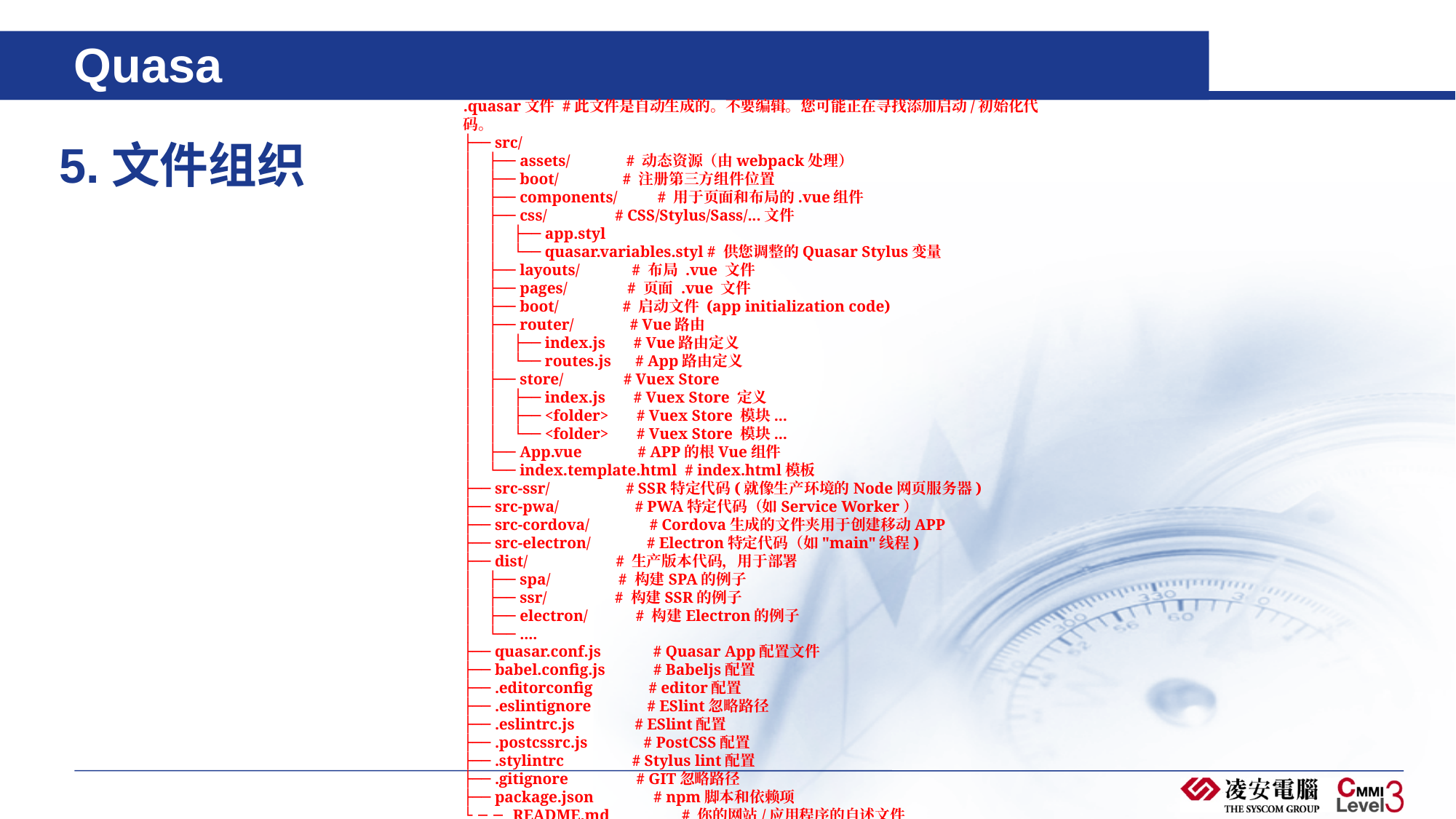

# Quasa
.quasar文件 #此文件是自动生成的。不要编辑。您可能正在寻找添加启动/初始化代码。
├── src/
│    ├── assets/              # 动态资源（由webpack处理）
│    ├── boot/                # 注册第三方组件位置
│    ├── components/          # 用于页面和布局的.vue组件
│    ├── css/                 # CSS/Stylus/Sass/...文件
│    │    ├── app.styl
│    │    └── quasar.variables.styl # 供您调整的Quasar Stylus变量
│    ├── layouts/             # 布局 .vue 文件
│    ├── pages/               # 页面 .vue 文件
│    ├── boot/                # 启动文件 (app initialization code)
│    ├── router/              # Vue路由
│    │    ├── index.js       # Vue路由定义
│    │    └── routes.js      # App路由定义
│    ├── store/               # Vuex Store
│    │    ├── index.js       # Vuex Store 定义
│    │    ├── <folder>       # Vuex Store 模块...
│    │    └── <folder>       # Vuex Store 模块...
│    ├── App.vue              # APP的根Vue组件
│    └── index.template.html  # index.html模板
├── src-ssr/                   # SSR特定代码(就像生产环境的Node网页服务器)
├── src-pwa/                   # PWA特定代码（如Service Worker）
├── src-cordova/               # Cordova生成的文件夹用于创建移动APP
├── src-electron/              # Electron特定代码（如"main"线程)
├── dist/                      # 生产版本代码，用于部署
│    ├── spa/                 # 构建SPA的例子
│    ├── ssr/                 # 构建SSR的例子
│    ├── electron/            # 构建Electron的例子
│    └── ....
├── quasar.conf.js             # Quasar App配置文件
├── babel.config.js            # Babeljs配置
├── .editorconfig              # editor配置
├── .eslintignore              # ESlint忽略路径
├── .eslintrc.js               # ESlint配置
├── .postcssrc.js              # PostCSS配置
├── .stylintrc                 # Stylus lint配置
├── .gitignore                 # GIT忽略路径
├── package.json               # npm脚本和依赖项
└── README.md                  # 你的网站/应用程序的自述文件
5.文件组织